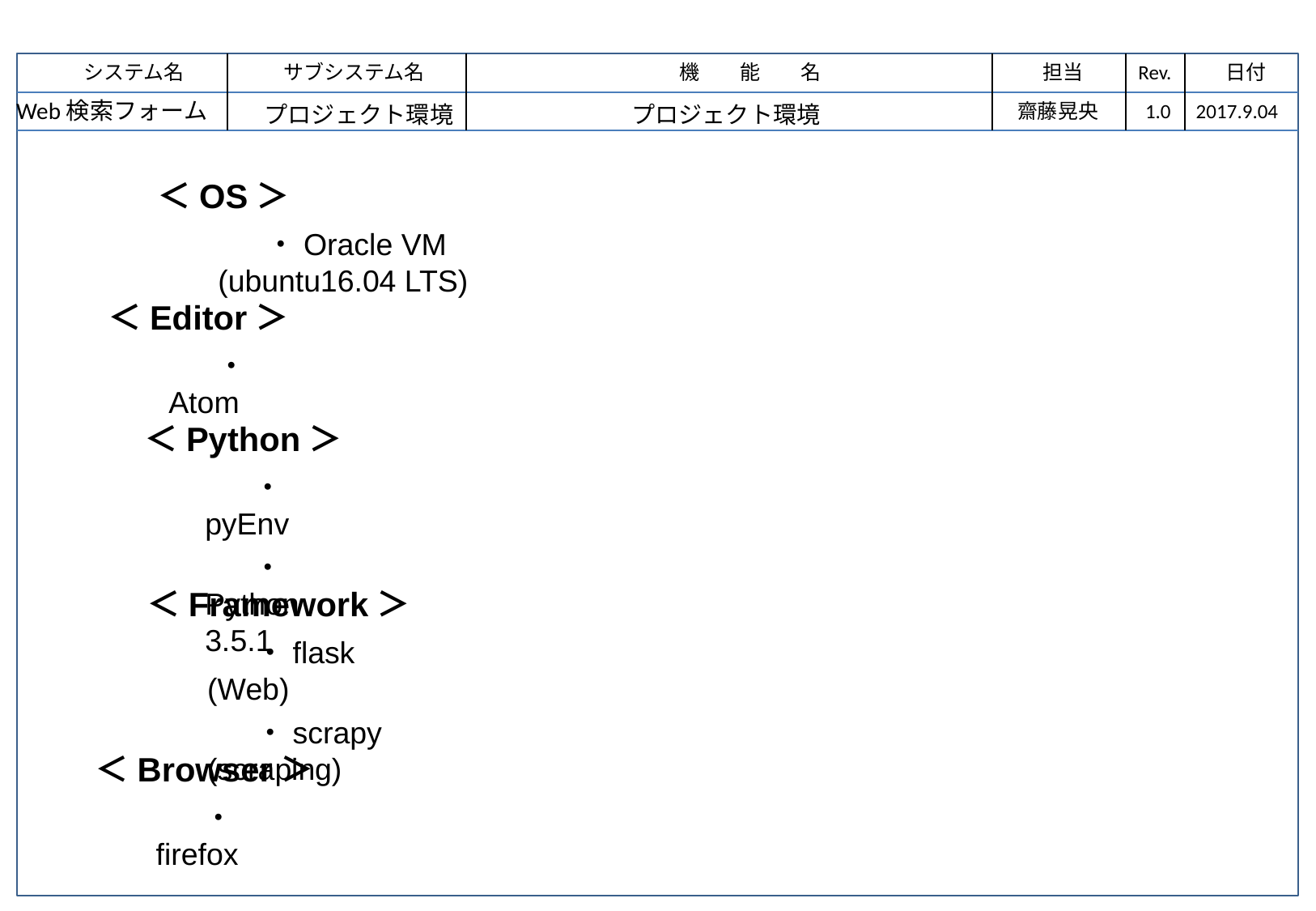

Web検索フォーム
齋藤晃央
1.0
2017.9.04
プロジェクト環境
プロジェクト環境
＜OS＞
・Oracle VM  (ubuntu16.04 LTS)
＜Editor＞
・Atom
＜Python＞
・pyEnv
・Python 3.5.1
＜Framework＞
・flask (Web)
・scrapy (scraping)
＜Browser＞
・firefox